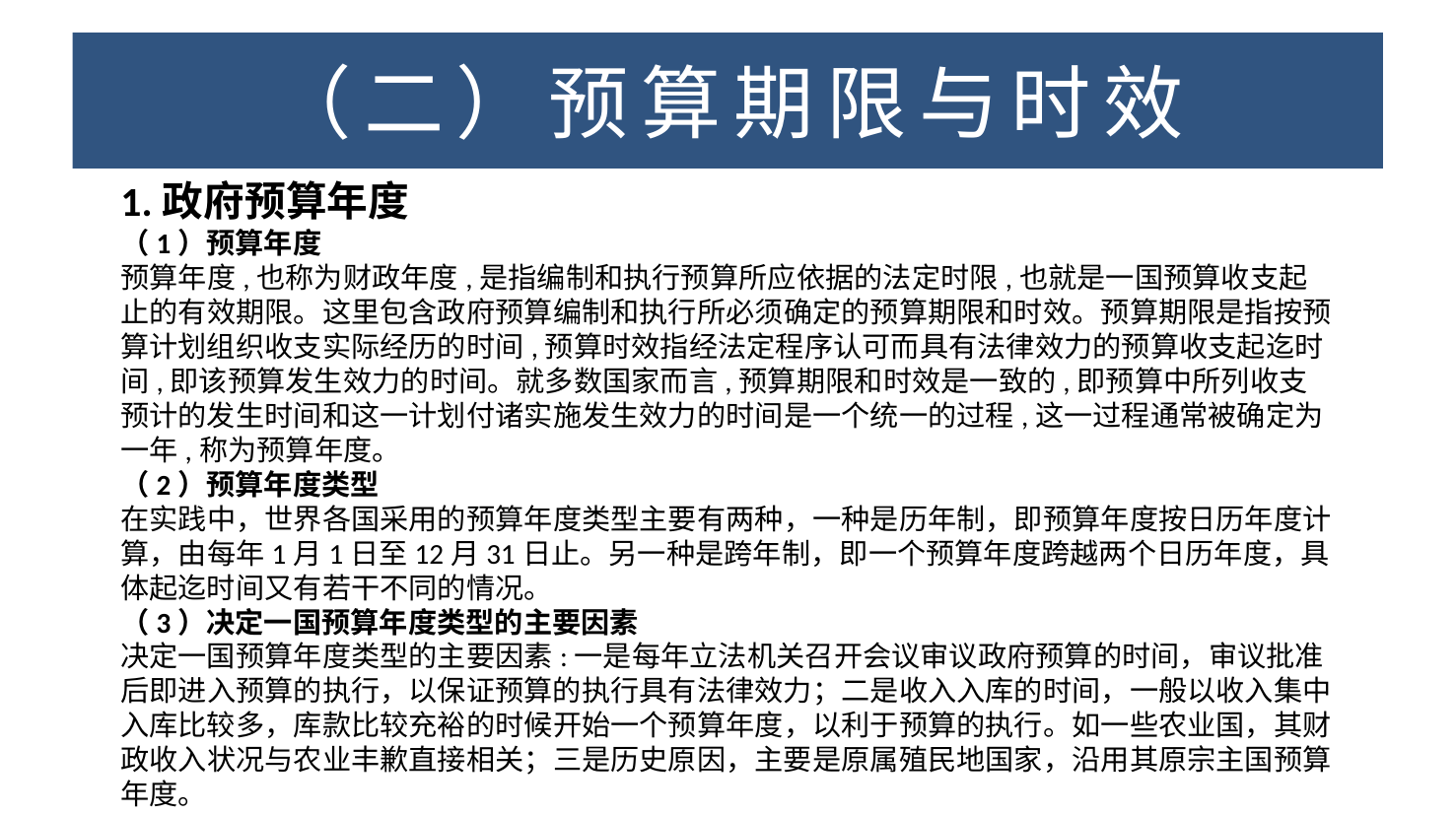

二、政府预算期限与时效
# （二）预算期限与时效
1.政府预算年度
（1）预算年度
预算年度,也称为财政年度,是指编制和执行预算所应依据的法定时限,也就是一国预算收支起止的有效期限。这里包含政府预算编制和执行所必须确定的预算期限和时效。预算期限是指按预算计划组织收支实际经历的时间,预算时效指经法定程序认可而具有法律效力的预算收支起迄时间,即该预算发生效力的时间。就多数国家而言,预算期限和时效是一致的,即预算中所列收支预计的发生时间和这一计划付诸实施发生效力的时间是一个统一的过程,这一过程通常被确定为一年,称为预算年度。
（2）预算年度类型
在实践中，世界各国采用的预算年度类型主要有两种，一种是历年制，即预算年度按日历年度计算，由每年1月1日至12月31日止。另一种是跨年制，即一个预算年度跨越两个日历年度，具体起迄时间又有若干不同的情况。
（3）决定一国预算年度类型的主要因素
决定一国预算年度类型的主要因素:一是每年立法机关召开会议审议政府预算的时间，审议批准后即进入预算的执行，以保证预算的执行具有法律效力；二是收入入库的时间，一般以收入集中入库比较多，库款比较充裕的时候开始一个预算年度，以利于预算的执行。如一些农业国，其财政收入状况与农业丰歉直接相关；三是历史原因，主要是原属殖民地国家，沿用其原宗主国预算年度。